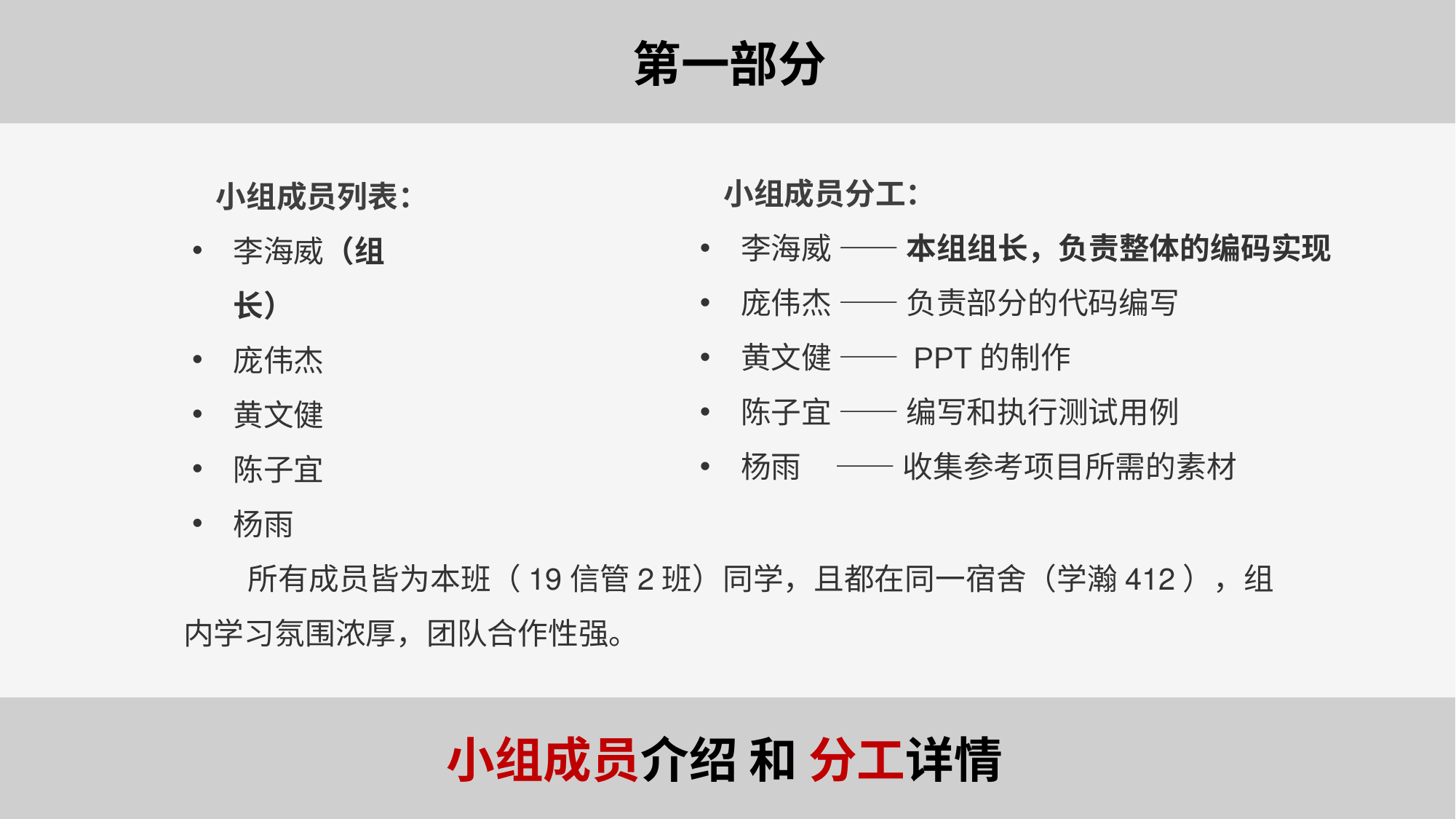

第一部分
小组成员分工：
李海威 —— 本组组长，负责整体的编码实现
庞伟杰 —— 负责部分的代码编写
黄文健 —— PPT的制作
陈子宜 —— 编写和执行测试用例
杨雨     —— 收集参考项目所需的素材
小组成员列表：
李海威（组长）
庞伟杰
黄文健
陈子宜
杨雨
所有成员皆为本班（19信管2班）同学，且都在同一宿舍（学瀚412），组内学习氛围浓厚，团队合作性强。

小组成员介绍 和 分工详情